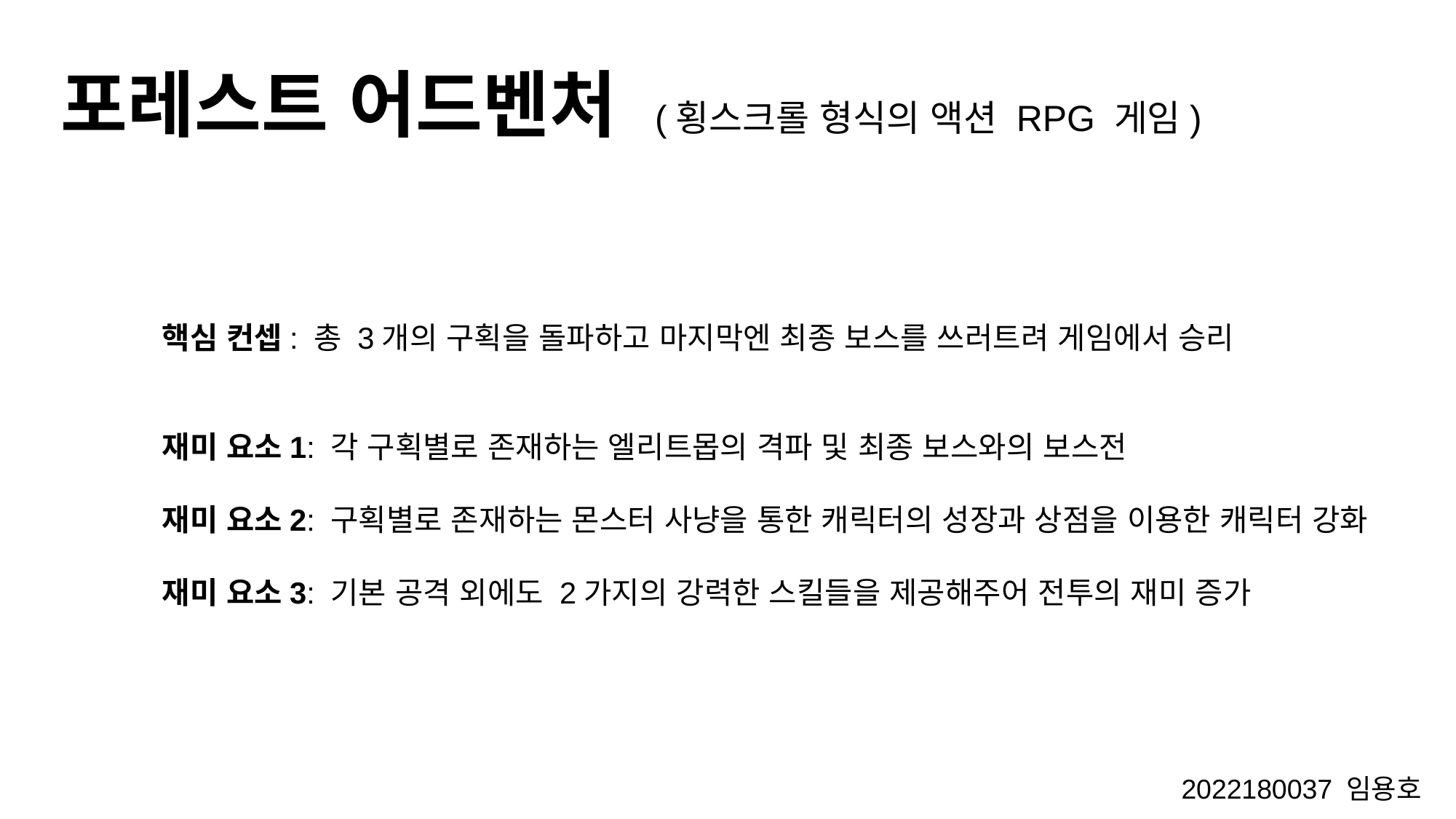

포레스트 어드벤처 (횡스크롤 형식의 액션 RPG 게임)
핵심 컨셉: 총 3개의 구획을 돌파하고 마지막엔 최종 보스를 쓰러트려 게임에서 승리

재미 요소1: 각 구획별로 존재하는 엘리트몹의 격파 및 최종 보스와의 보스전

재미 요소2: 구획별로 존재하는 몬스터 사냥을 통한 캐릭터의 성장과 상점을 이용한 캐릭터 강화

재미 요소3: 기본 공격 외에도 2가지의 강력한 스킬들을 제공해주어 전투의 재미 증가
2022180037 임용호